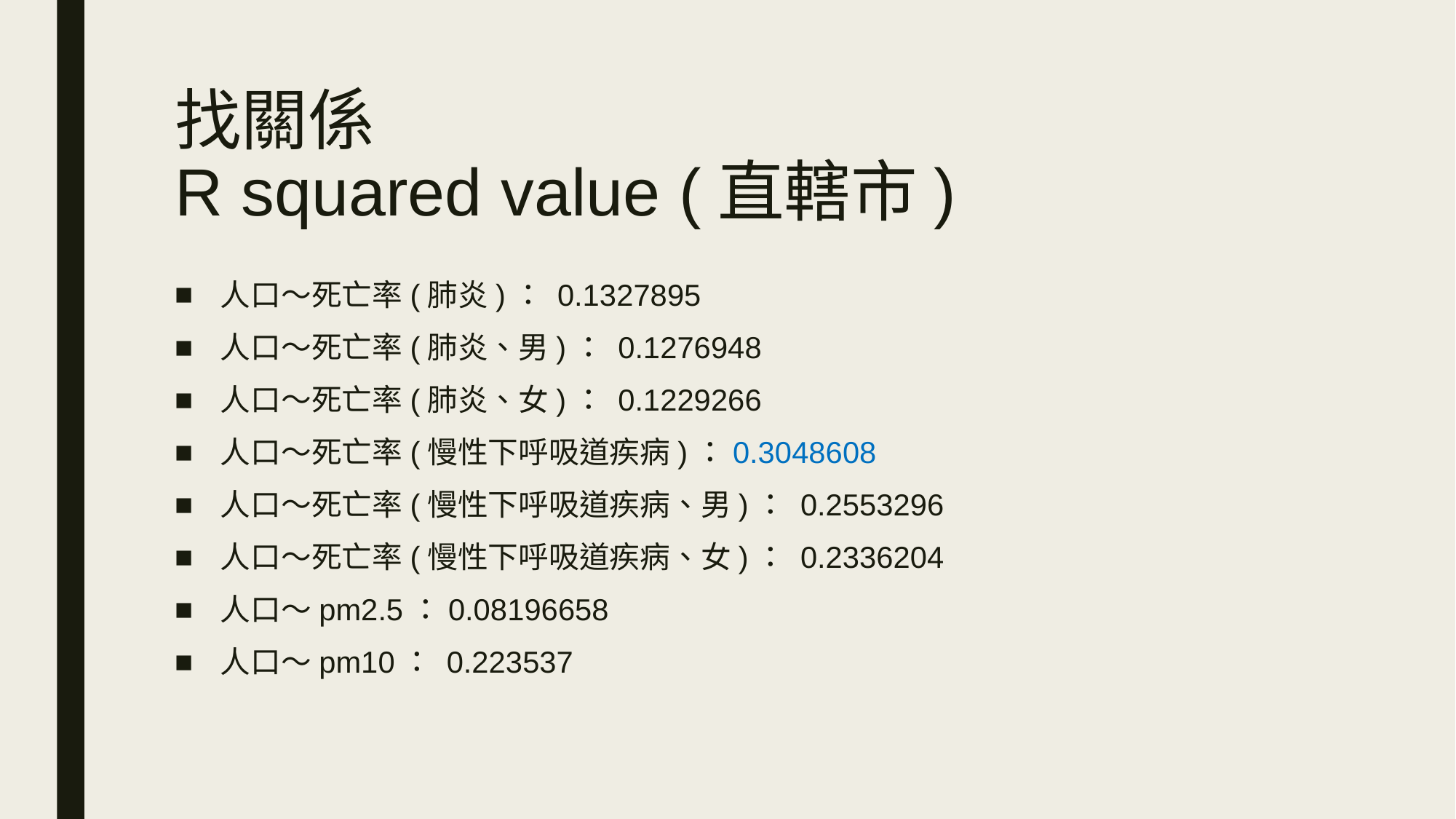

# 找關係 R squared value (直轄市)
人口～死亡率(肺炎)： 0.1327895
人口～死亡率(肺炎、男)： 0.1276948
人口～死亡率(肺炎、女)： 0.1229266
人口～死亡率(慢性下呼吸道疾病)：0.3048608
人口～死亡率(慢性下呼吸道疾病、男)： 0.2553296
人口～死亡率(慢性下呼吸道疾病、女)： 0.2336204
人口～pm2.5：0.08196658
人口～pm10： 0.223537